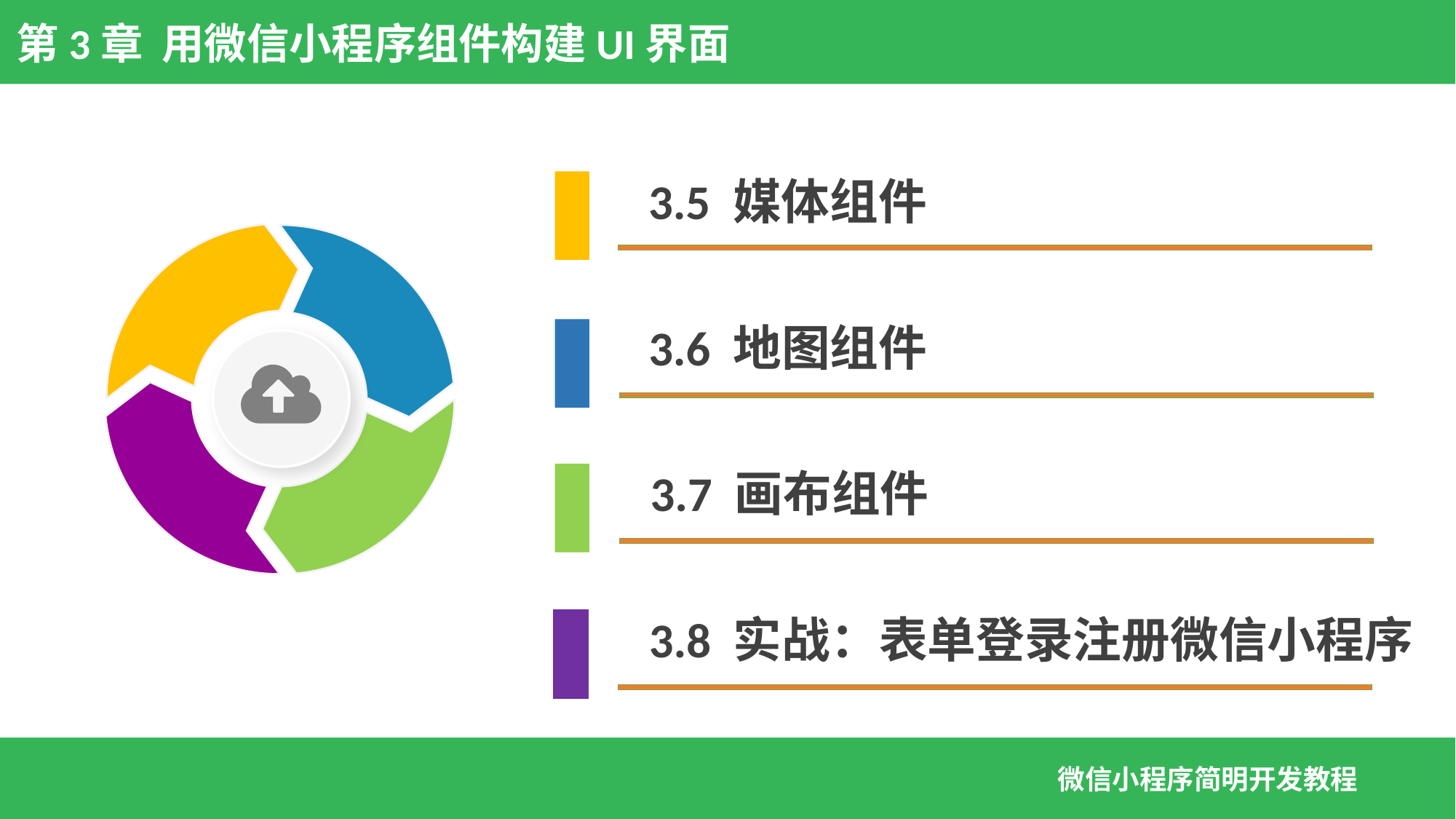

第3章  用微信小程序组件构建UI界面

3.5 媒体组件

3.6 地图组件

3.7 画布组件

3.8 实战：表单登录注册微信小程序

微信小程序简明开发教程